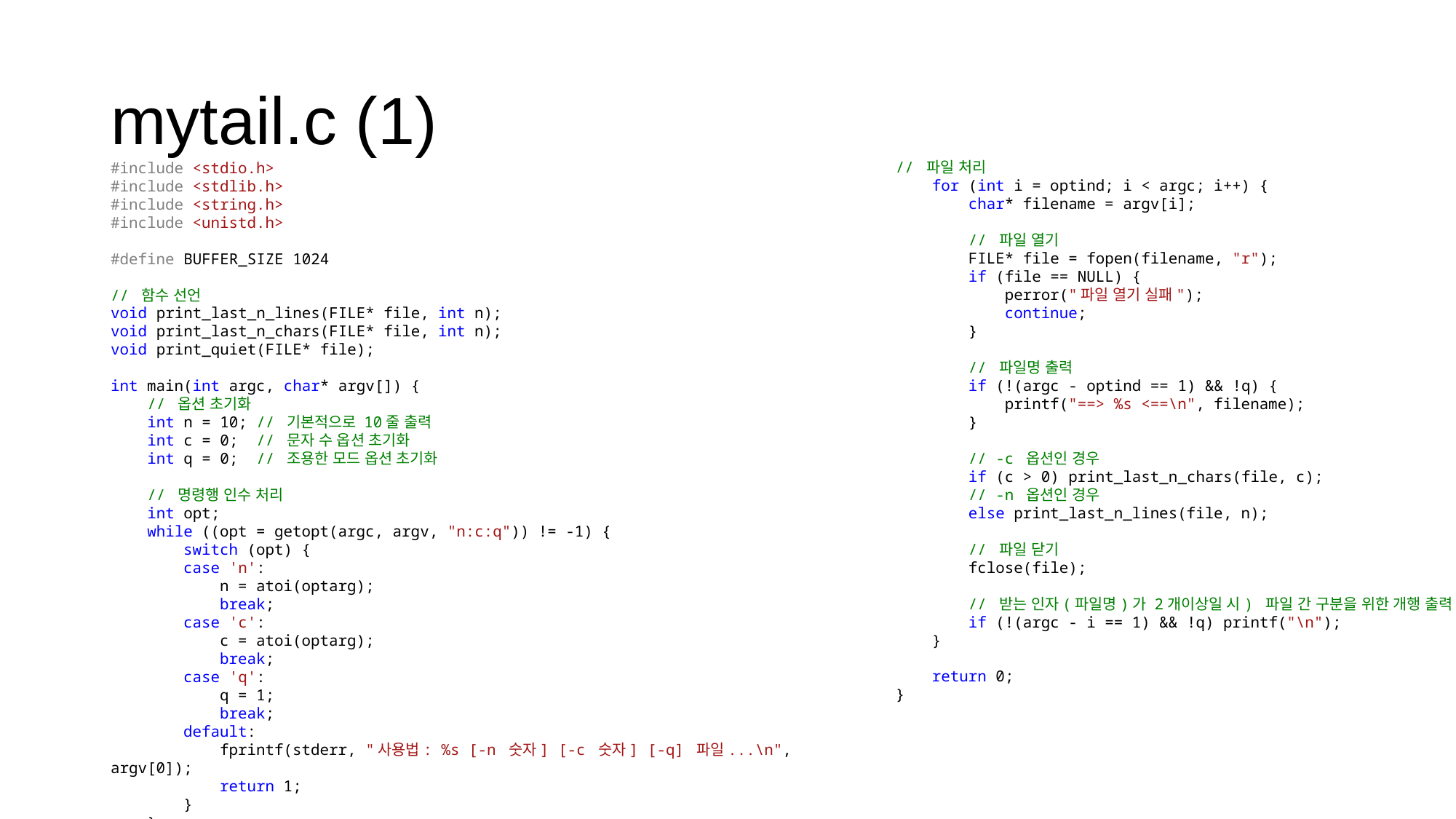

# mytail.c (1)
// 파일 처리
    for (int i = optind; i < argc; i++) {
        char* filename = argv[i];

        // 파일 열기
        FILE* file = fopen(filename, "r");
        if (file == NULL) {
            perror("파일 열기 실패");
            continue;
        }

        // 파일명 출력
        if (!(argc - optind == 1) && !q) {
            printf("==> %s <==\n", filename);
        }

        // -c 옵션인 경우
        if (c > 0) print_last_n_chars(file, c);
        // -n 옵션인 경우
        else print_last_n_lines(file, n);

        // 파일 닫기
        fclose(file);

        // 받는 인자(파일명)가 2개이상일 시) 파일 간 구분을 위한 개행 출력
        if (!(argc - i == 1) && !q) printf("\n");
    }

    return 0;
}

#include <stdio.h>
#include <stdlib.h>
#include <string.h>
#include <unistd.h>

#define BUFFER_SIZE 1024

// 함수 선언
void print_last_n_lines(FILE* file, int n);
void print_last_n_chars(FILE* file, int n);
void print_quiet(FILE* file);

int main(int argc, char* argv[]) {
    // 옵션 초기화
    int n = 10; // 기본적으로 10줄 출력
    int c = 0;  // 문자 수 옵션 초기화
    int q = 0;  // 조용한 모드 옵션 초기화

    // 명령행 인수 처리
    int opt;
    while ((opt = getopt(argc, argv, "n:c:q")) != -1) {
        switch (opt) {
        case 'n':
            n = atoi(optarg);
            break;
        case 'c':
            c = atoi(optarg);
            break;
        case 'q':
            q = 1;
            break;
        default:
            fprintf(stderr, "사용법: %s [-n 숫자] [-c 숫자] [-q] 파일...\n", argv[0]);
            return 1;
        }
    }